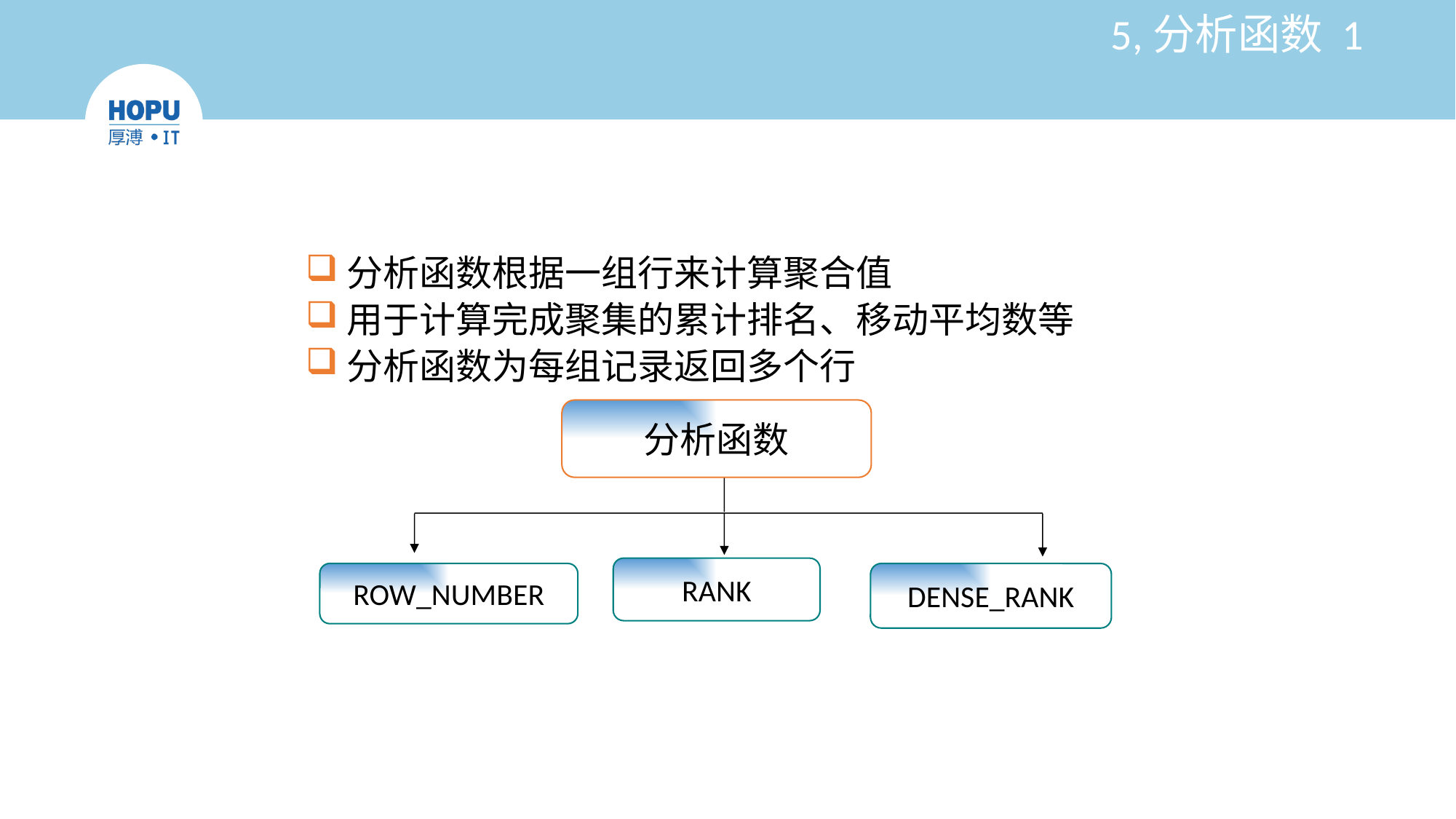

# 5,分析函数 1
分析函数根据一组行来计算聚合值
用于计算完成聚集的累计排名、移动平均数等
分析函数为每组记录返回多个行
分析函数

RANK
ROW_NUMBER
DENSE_RANK